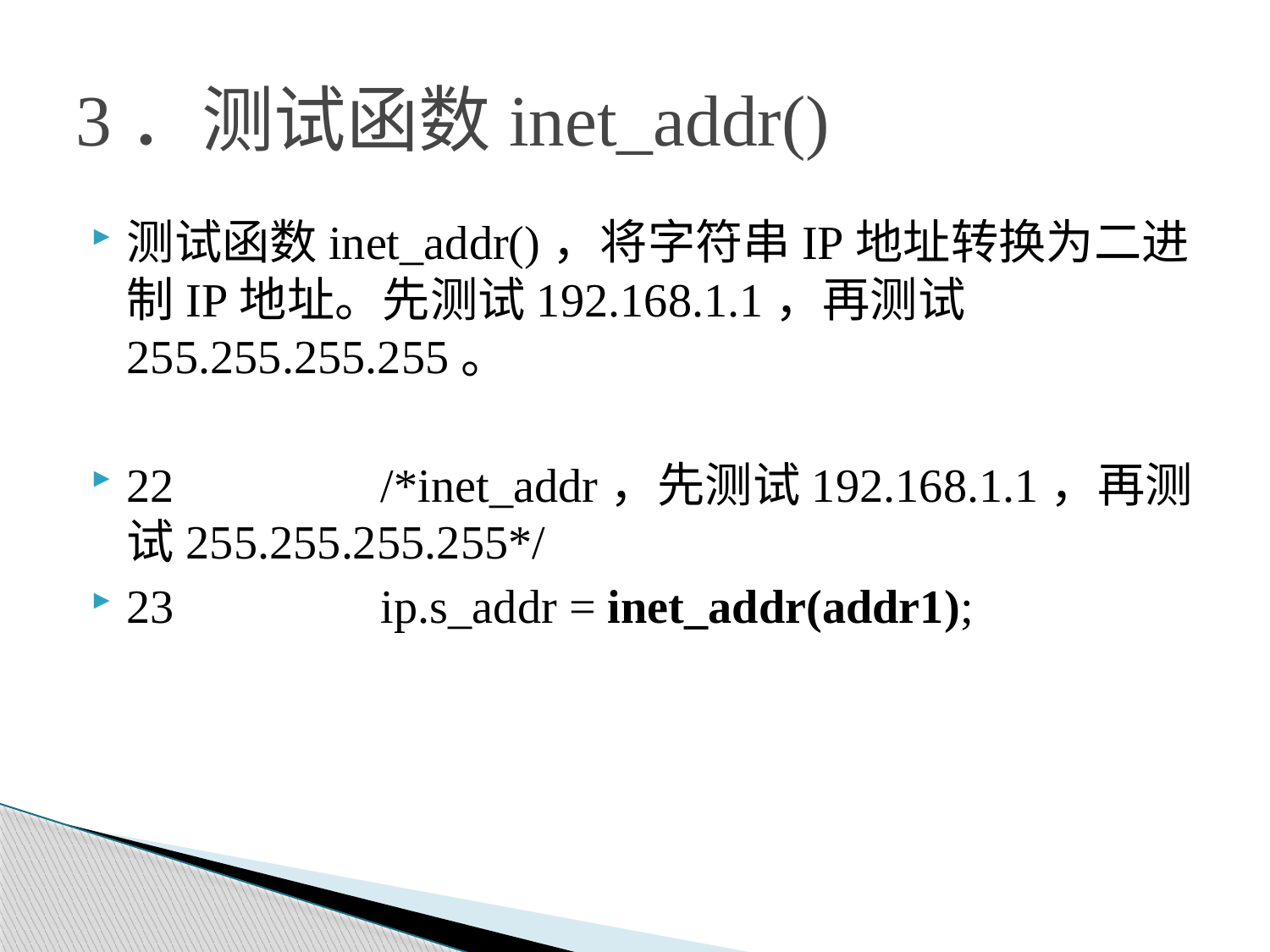

# 3．测试函数inet_addr()
测试函数inet_addr()，将字符串IP地址转换为二进制IP地址。先测试192.168.1.1，再测试255.255.255.255。

22		/*inet_addr，先测试192.168.1.1，再测试255.255.255.255*/
23		ip.s_addr = inet_addr(addr1);